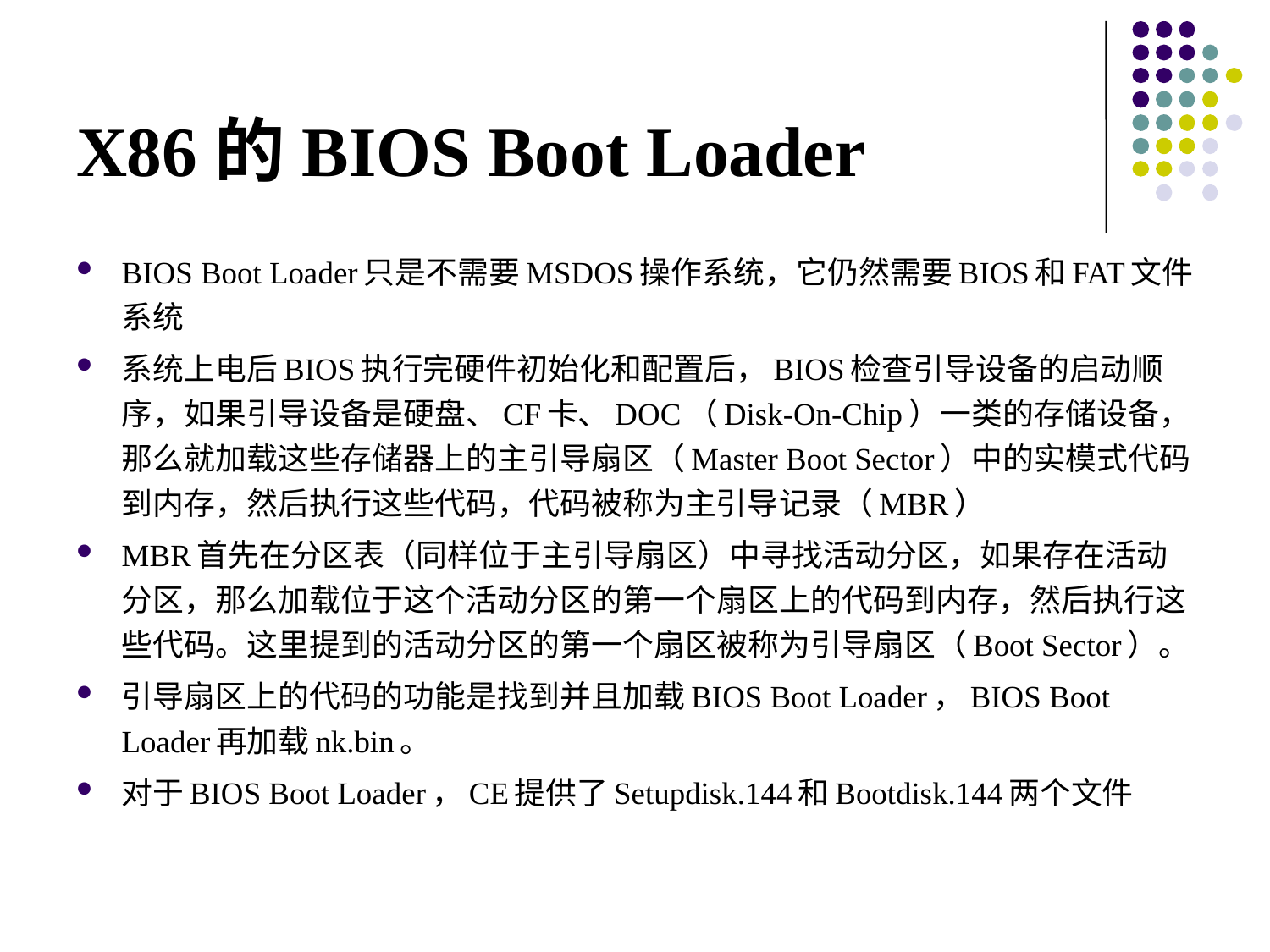

# X86的BIOS Boot Loader
BIOS Boot Loader只是不需要MSDOS操作系统，它仍然需要BIOS和FAT文件系统
系统上电后BIOS执行完硬件初始化和配置后，BIOS检查引导设备的启动顺序，如果引导设备是硬盘、CF卡、DOC（Disk-On-Chip）一类的存储设备，那么就加载这些存储器上的主引导扇区（Master Boot Sector）中的实模式代码到内存，然后执行这些代码，代码被称为主引导记录（MBR）
MBR首先在分区表（同样位于主引导扇区）中寻找活动分区，如果存在活动分区，那么加载位于这个活动分区的第一个扇区上的代码到内存，然后执行这些代码。这里提到的活动分区的第一个扇区被称为引导扇区（Boot Sector）。
引导扇区上的代码的功能是找到并且加载BIOS Boot Loader，BIOS Boot Loader再加载nk.bin。
对于BIOS Boot Loader，CE提供了Setupdisk.144和Bootdisk.144两个文件